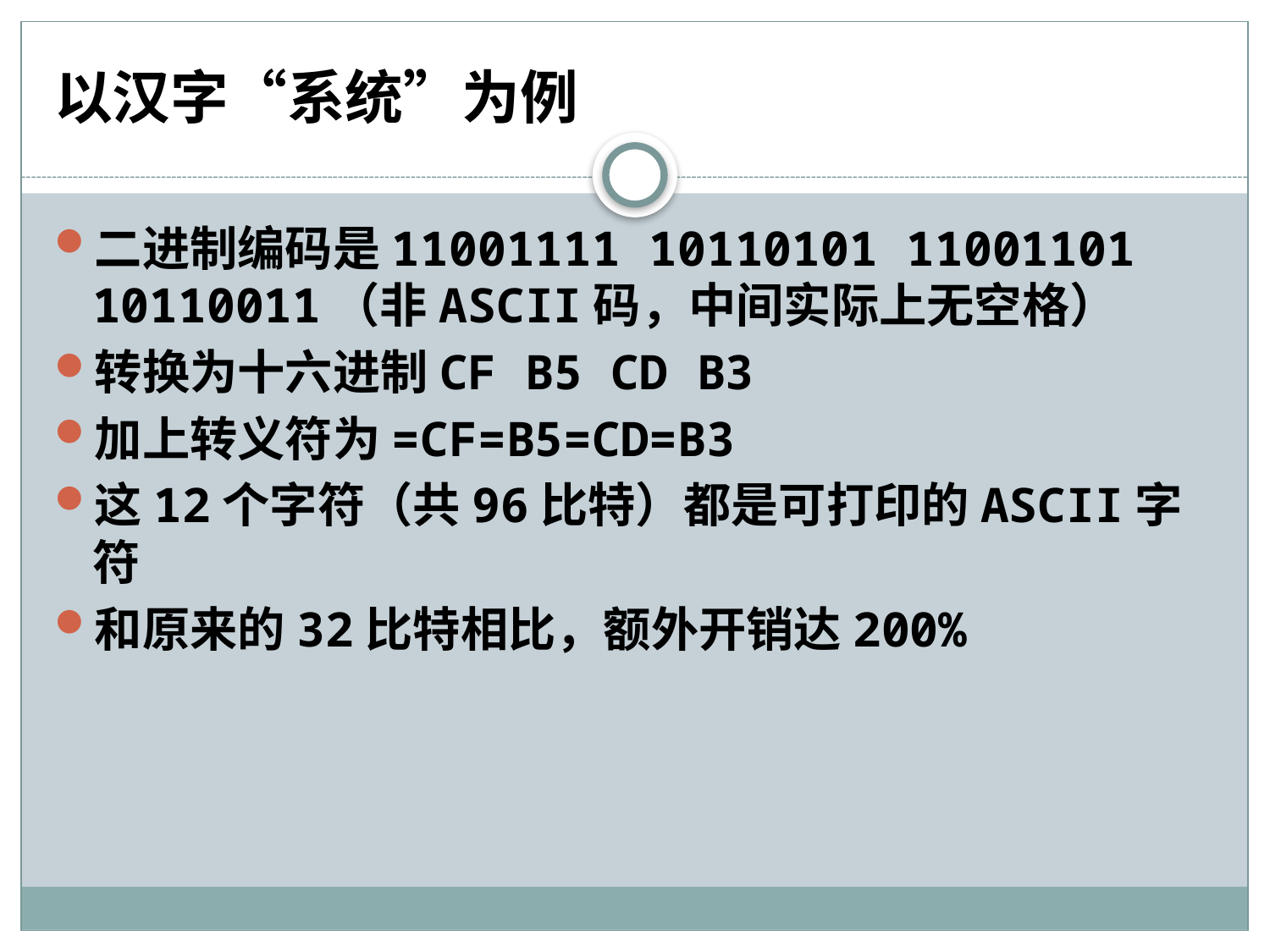

# 以汉字“系统”为例
二进制编码是11001111 10110101 11001101 10110011（非ASCII码，中间实际上无空格）
转换为十六进制CF B5 CD B3
加上转义符为=CF=B5=CD=B3
这12个字符（共96比特）都是可打印的ASCII字符
和原来的32比特相比，额外开销达200%